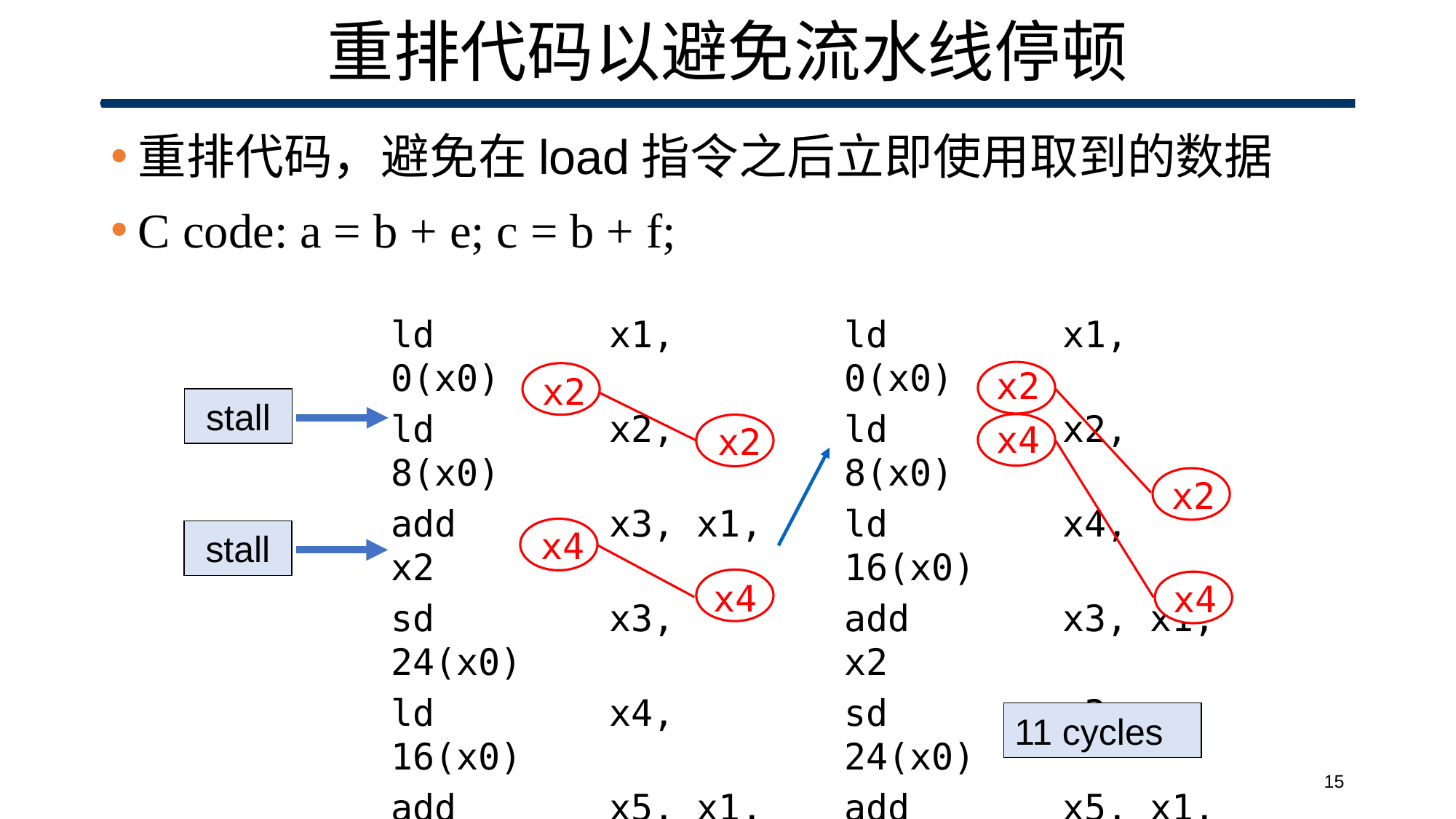

# 重排代码以避免流水线停顿
重排代码，避免在load指令之后立即使用取到的数据
C code: a = b + e; c = b + f;
ld		x1, 0(x0)
ld		x2, 8(x0)
add		x3, x1, x2
sd		x3, 24(x0)
ld		x4, 16(x0)
add		x5, x1, x4
sd		x5, 32(x0)
stall
stall
13 cycles
ld		x1, 0(x0)
ld		x2, 8(x0)
ld		x4, 16(x0)
add		x3, x1, x2
sd		x3, 24(x0)
add		x5, x1, x4
sd		x5, 32(x0)
11 cycles
x2

x4

x2

x4

x2

x2

x4

x4

15